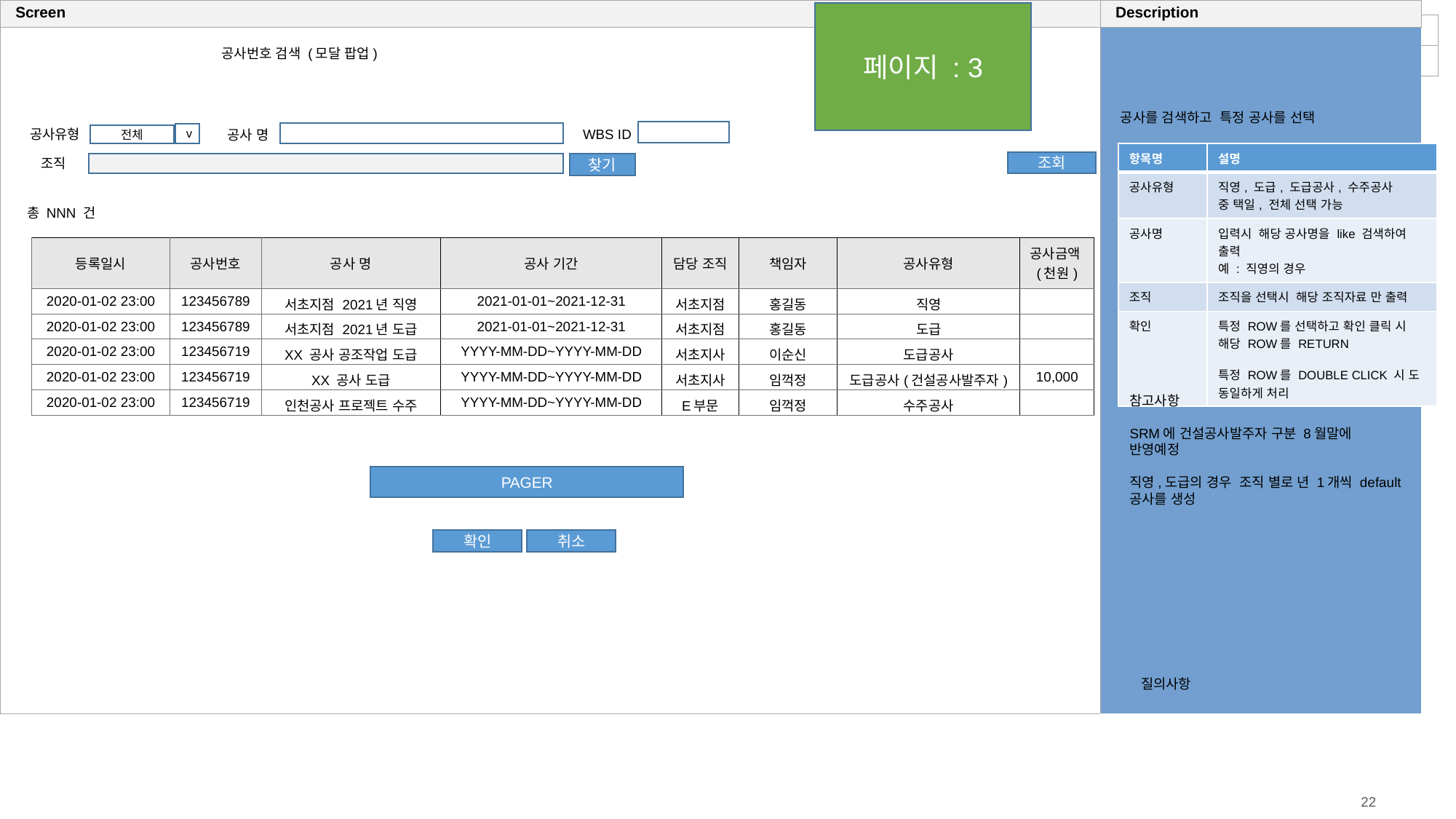

페이지 : 3
공사번호 검색 (모달 팝업)
공사를 검색하고  특정 공사를 선택
WBS ID

공사 명

공사유형
v
전체
| 항목명 | 설명 |
| --- | --- |
| 공사유형 | 직영, 도급, 도급공사, 수주공사 중 택일, 전체 선택 가능 |
| 공사명 | 입력시 해당 공사명을 like 검색하여 출력 예 : 직영의 경우 |
| 조직 | 조직을 선택시 해당 조직자료 만 출력 |
| 확인 | 특정 ROW를 선택하고 확인 클릭 시 해당 ROW를 RETURN 특정 ROW를 DOUBLE CLICK 시 도 동일하게 처리 |
조직
조회

찾기
총 NNN 건
| 등록일시 | 공사번호 | 공사 명 | 공사 기간 | 담당 조직 | 책임자 | 공사유형 | 공사금액(천원) |
| --- | --- | --- | --- | --- | --- | --- | --- |
| 2020-01-02 23:00 | 123456789 | 서초지점 2021년 직영 | 2021-01-01~2021-12-31 | 서초지점 | 홍길동 | 직영 |  |
| 2020-01-02 23:00 | 123456789 | 서초지점 2021년 도급 | 2021-01-01~2021-12-31 | 서초지점 | 홍길동 | 도급 |  |
| 2020-01-02 23:00 | 123456719 | XX 공사 공조작업 도급 | YYYY-MM-DD~YYYY-MM-DD | 서초지사 | 이순신 | 도급공사 |  |
| 2020-01-02 23:00 | 123456719 | XX 공사 도급 | YYYY-MM-DD~YYYY-MM-DD | 서초지사 | 임꺽정 | 도급공사(건설공사발주자) | 10,000 |
| 2020-01-02 23:00 | 123456719 | 인천공사 프로젝트 수주 | YYYY-MM-DD~YYYY-MM-DD | E부문 | 임꺽정 | 수주공사 |  |
참고사항

SRM에 건설공사발주자 구분 8월말에 반영예정

직영,도급의 경우  조직 별로 년 1개씩 default 공사를 생성

PAGER
확인
취소
질의사항